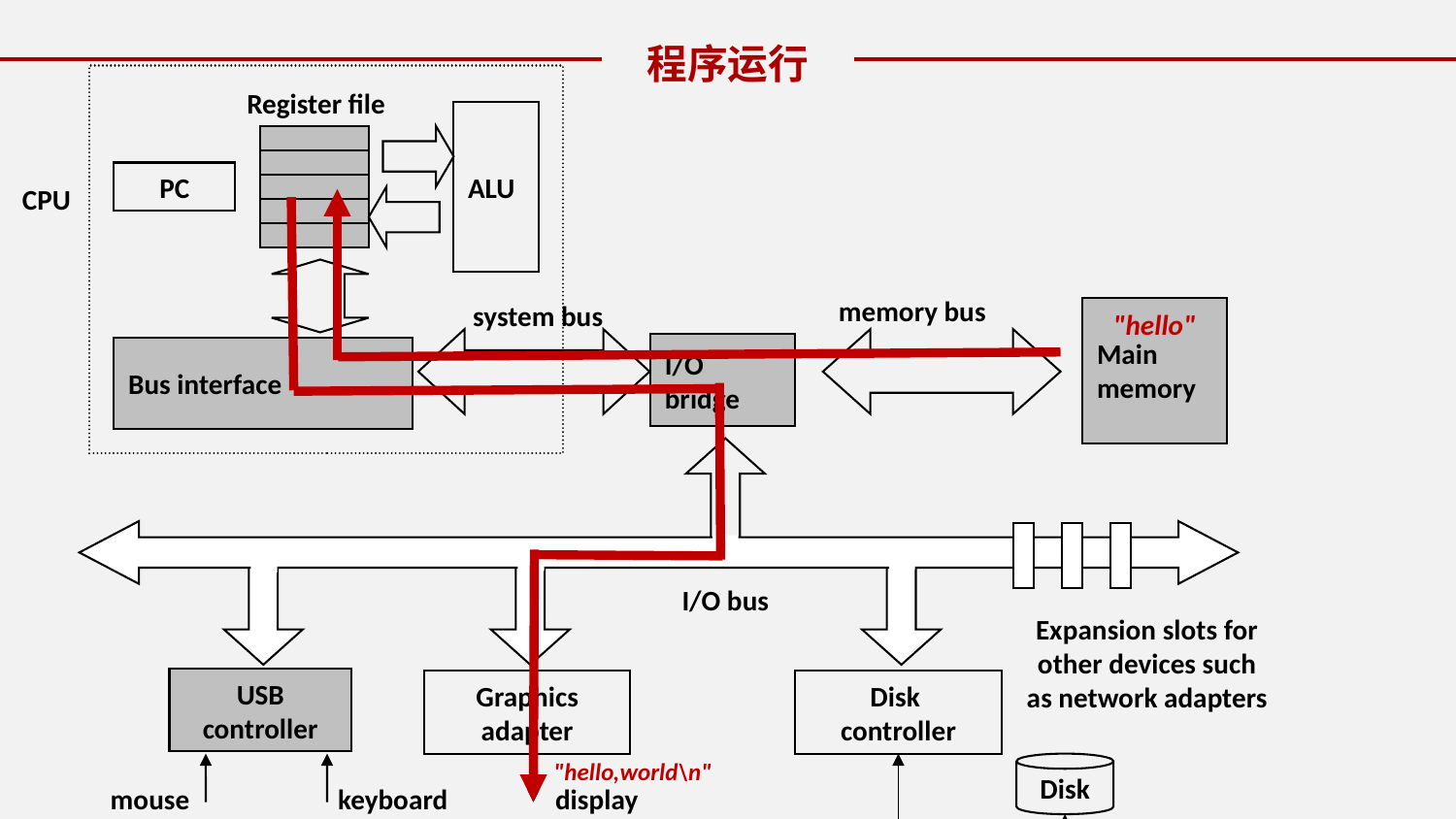

程序运行

Register file
ALU

PC
CPU

memory bus
system bus
Main
memory
"hello"

I/O
bridge
Bus interface

I/O bus
Expansion slots for
other devices such
as network adapters

USB
controller
Graphics
adapter
Disk
controller
"hello,world\n"
Disk

display
mouse
keyboard